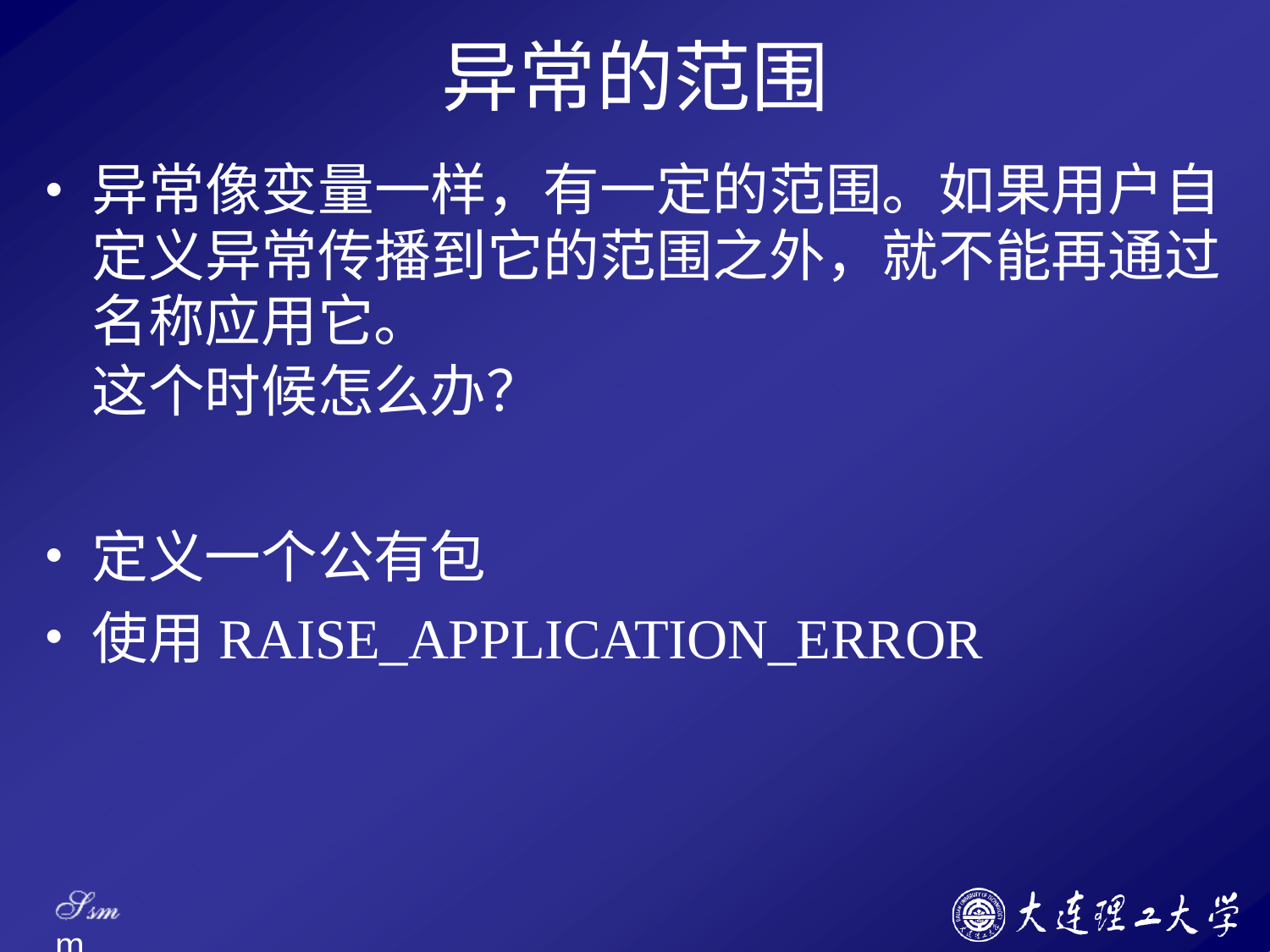

# 异常的范围
异常像变量一样，有一定的范围。如果用户自 定义异常传播到它的范围之外，就不能再通过 名称应用它。
这个时候怎么办？

定义一个公有包
使用RAISE_APPLICATION_ERROR

Ssm